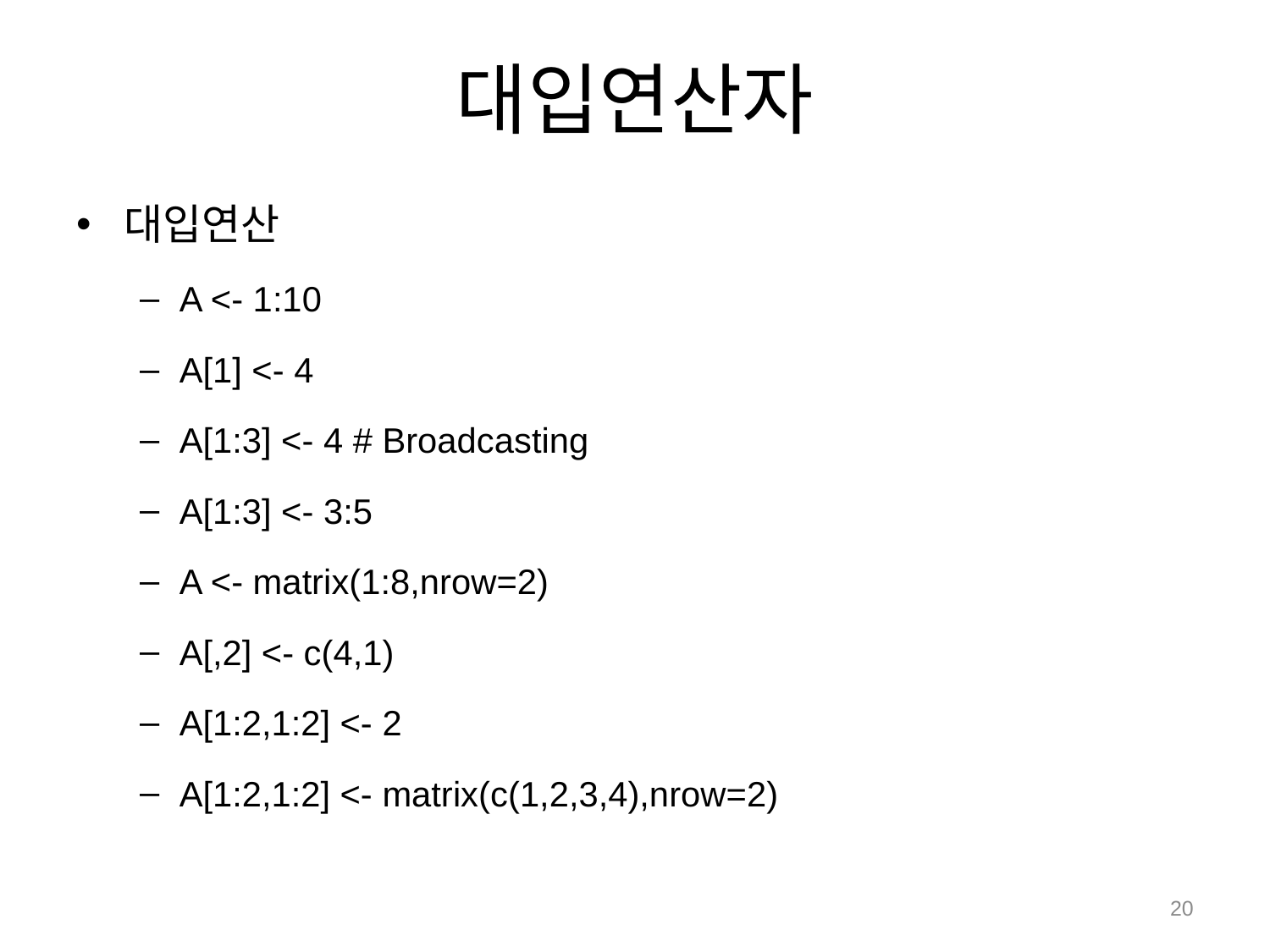

# 대입연산자
대입연산
A <- 1:10
A[1] <- 4
A[1:3] <- 4 # Broadcasting
A[1:3] <- 3:5
A <- matrix(1:8,nrow=2)
A[,2] <- c(4,1)
A[1:2,1:2] <- 2
A[1:2,1:2] <- matrix(c(1,2,3,4),nrow=2)
20